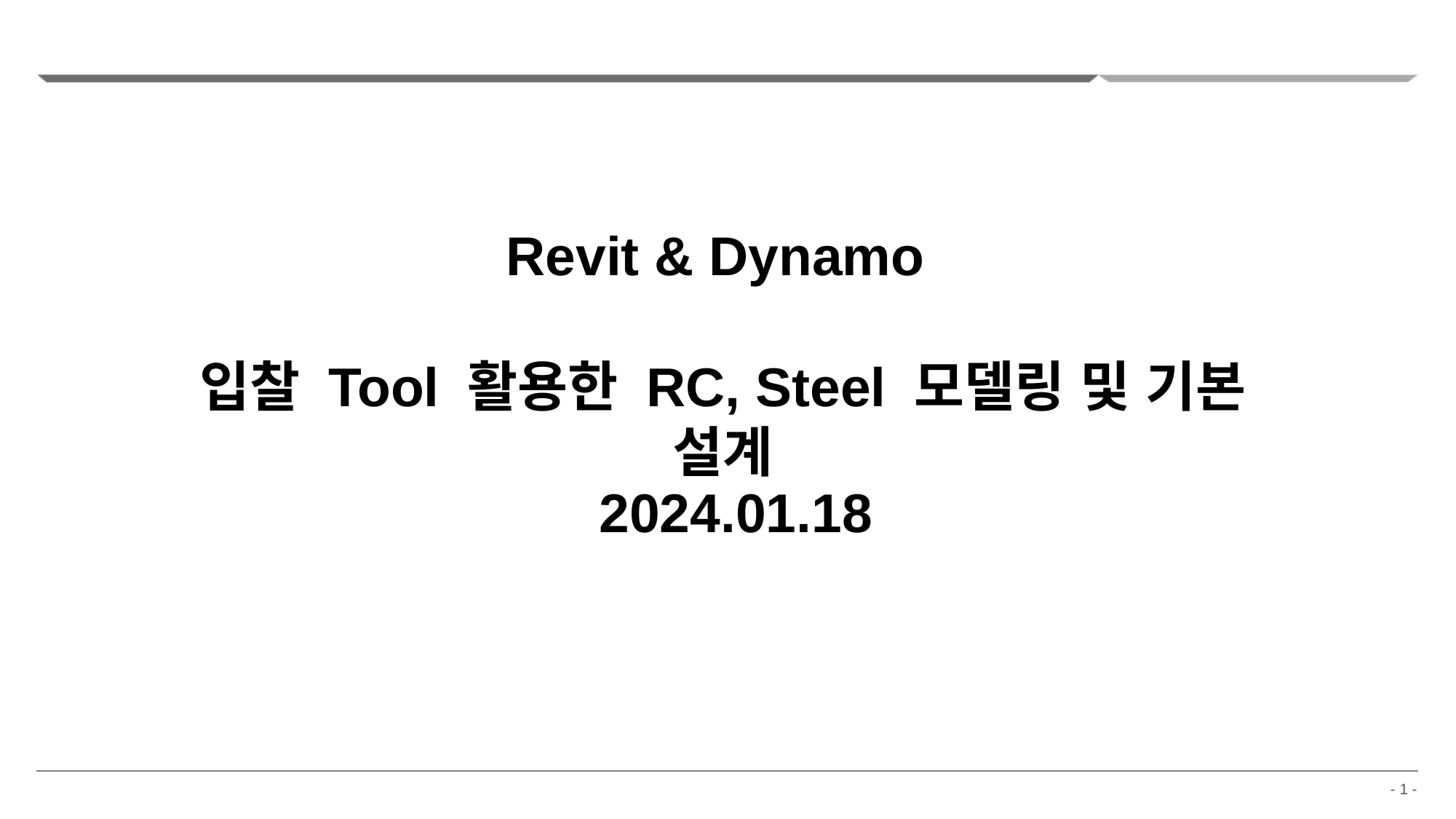

Revit & Dynamo

입찰 Tool 활용한 RC, Steel 모델링 및 기본 설계
2024.01.18